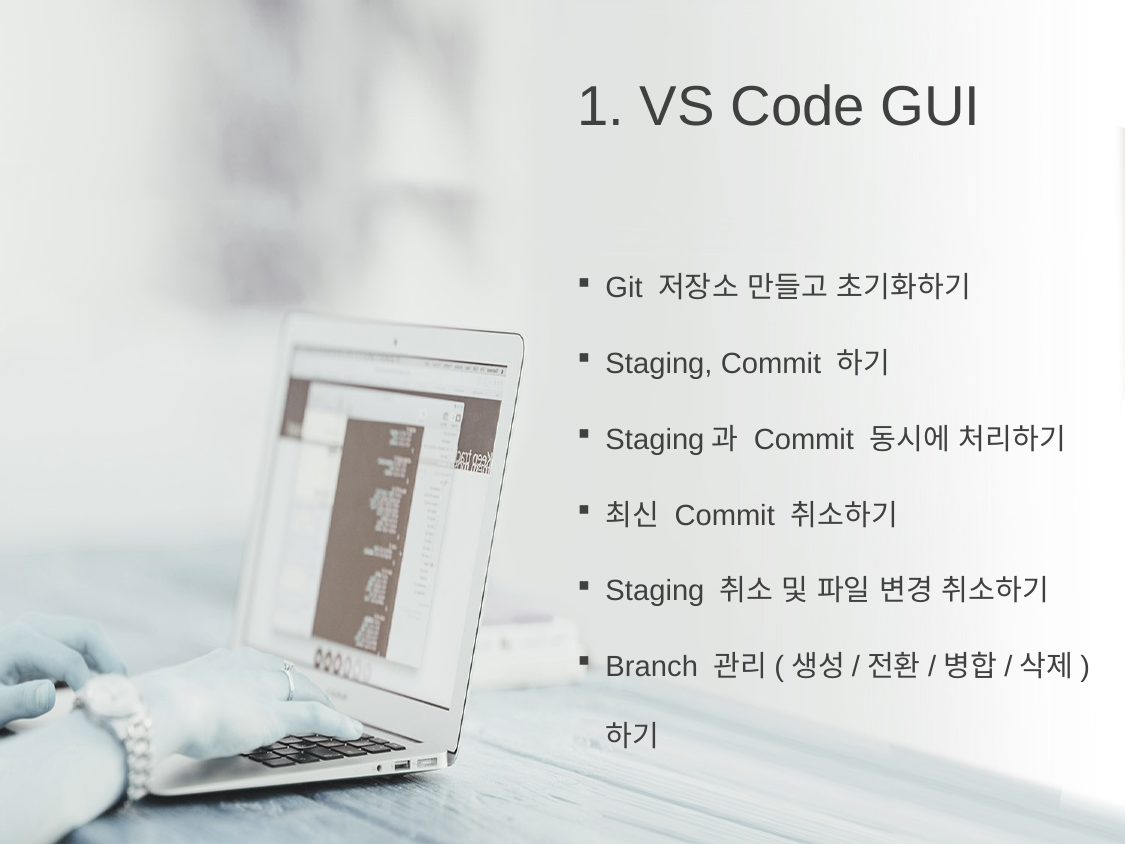

1. VS Code GUI

Git 저장소 만들고 초기화하기
Staging, Commit 하기
Staging과 Commit 동시에 처리하기
최신 Commit 취소하기
Staging 취소 및 파일 변경 취소하기
Branch 관리(생성/전환/병합/삭제)하기